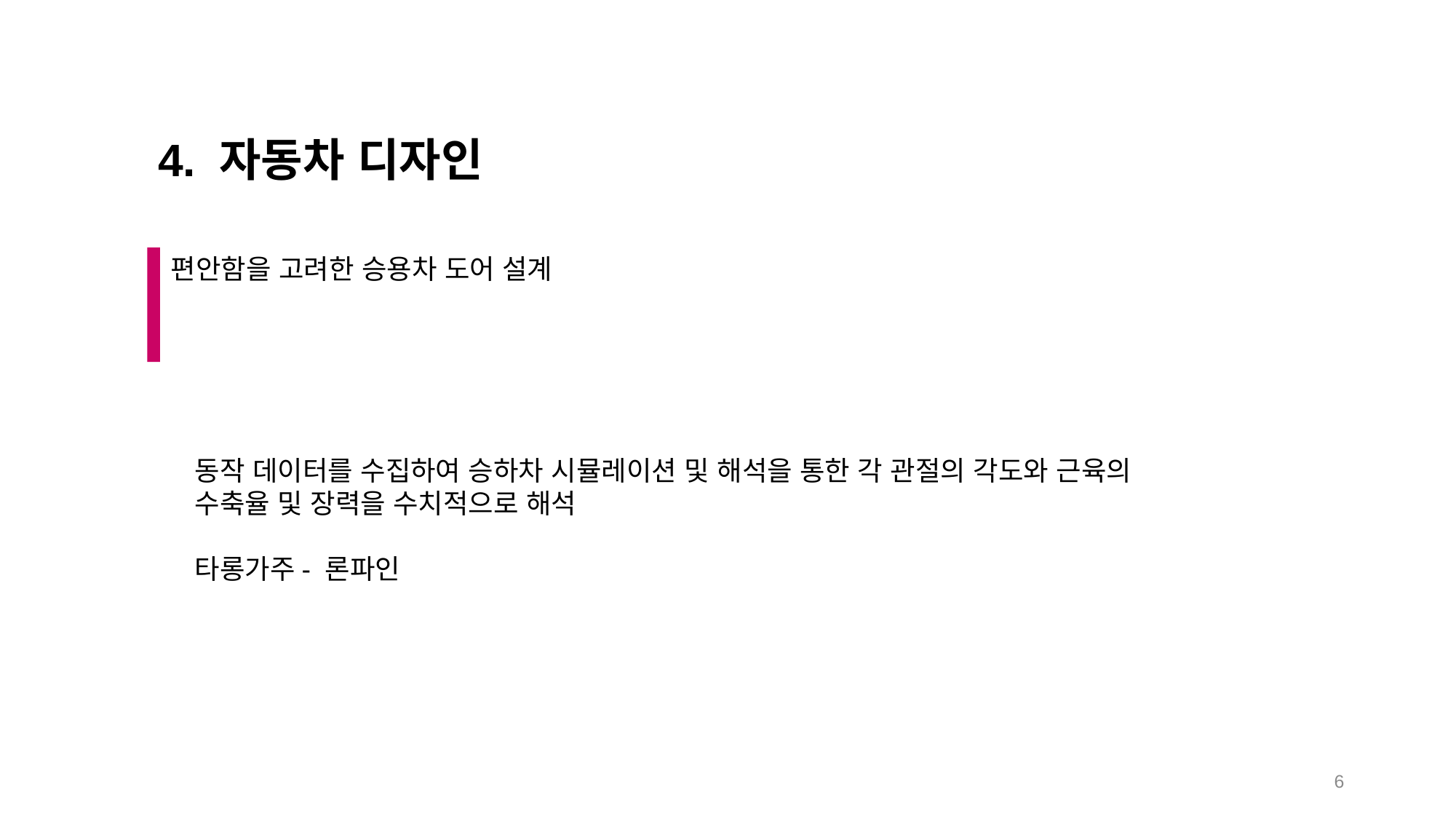

4. 자동차 디자인
편안함을 고려한 승용차 도어 설계

동작 데이터를 수집하여 승하차 시뮬레이션 및 해석을 통한 각 관절의 각도와 근육의 수축율 및 장력을 수치적으로 해석

타롱가주- 론파인
6